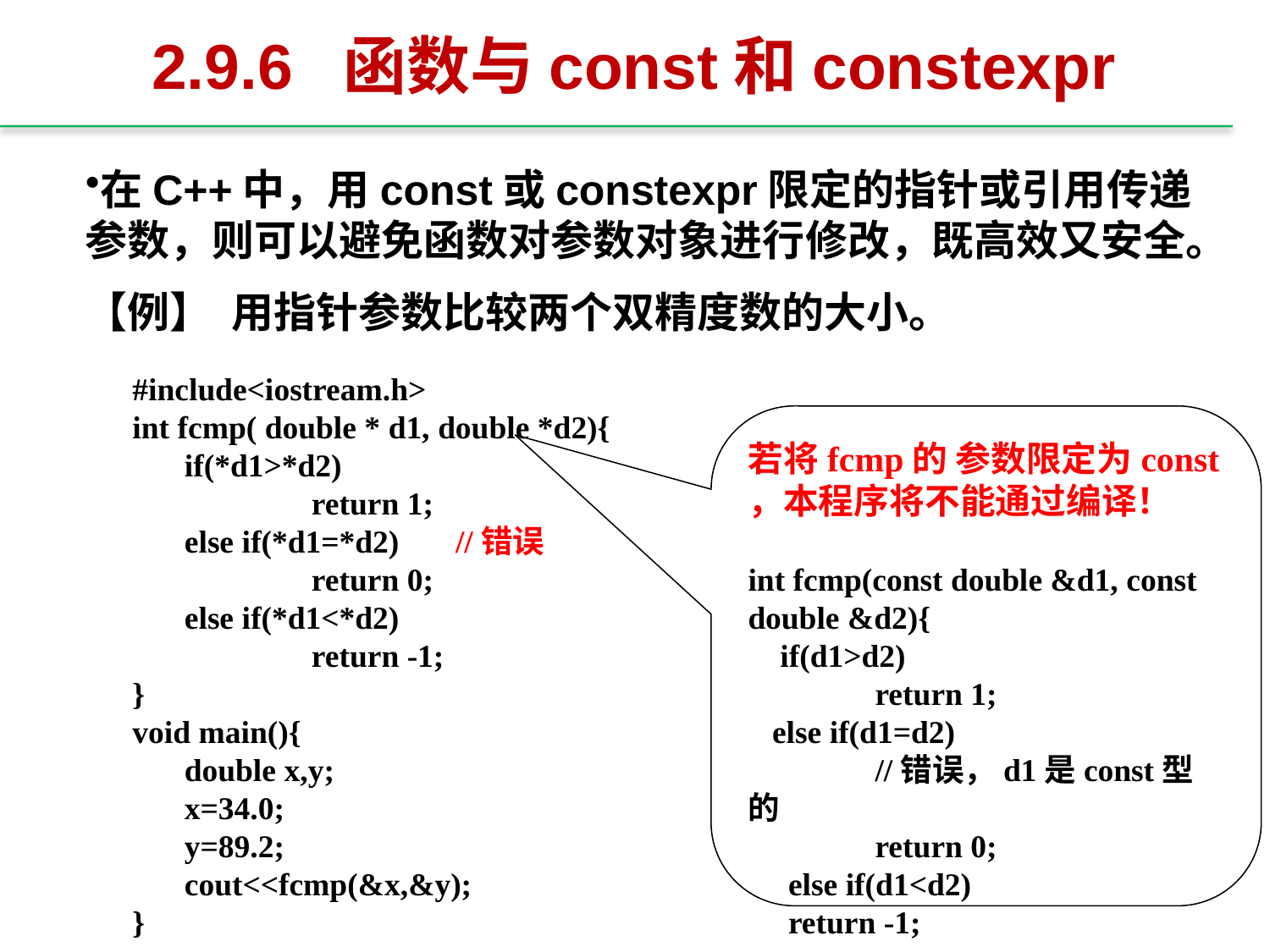

# 2.9.6  函数与const和constexpr
在C++中，用const或constexpr限定的指针或引用传递参数，则可以避免函数对参数对象进行修改，既高效又安全。
【例】  用指针参数比较两个双精度数的大小。
#include<iostream.h>
int fcmp( double * d1, double *d2){
	if(*d1>*d2)
		return 1;
	else if(*d1=*d2)       //错误
		return 0;
	else if(*d1<*d2)
		return -1;
}
void main(){
	double x,y;
	x=34.0;
	y=89.2;
	cout<<fcmp(&x,&y);
}
若将fcmp的 参数限定为const ，本程序将不能通过编译！

int fcmp(const double &d1, const double &d2){
    if(d1>d2)
	return 1;
   else if(d1=d2)          		//错误，d1是const型的
	return 0;
     else if(d1<d2)
     return -1;